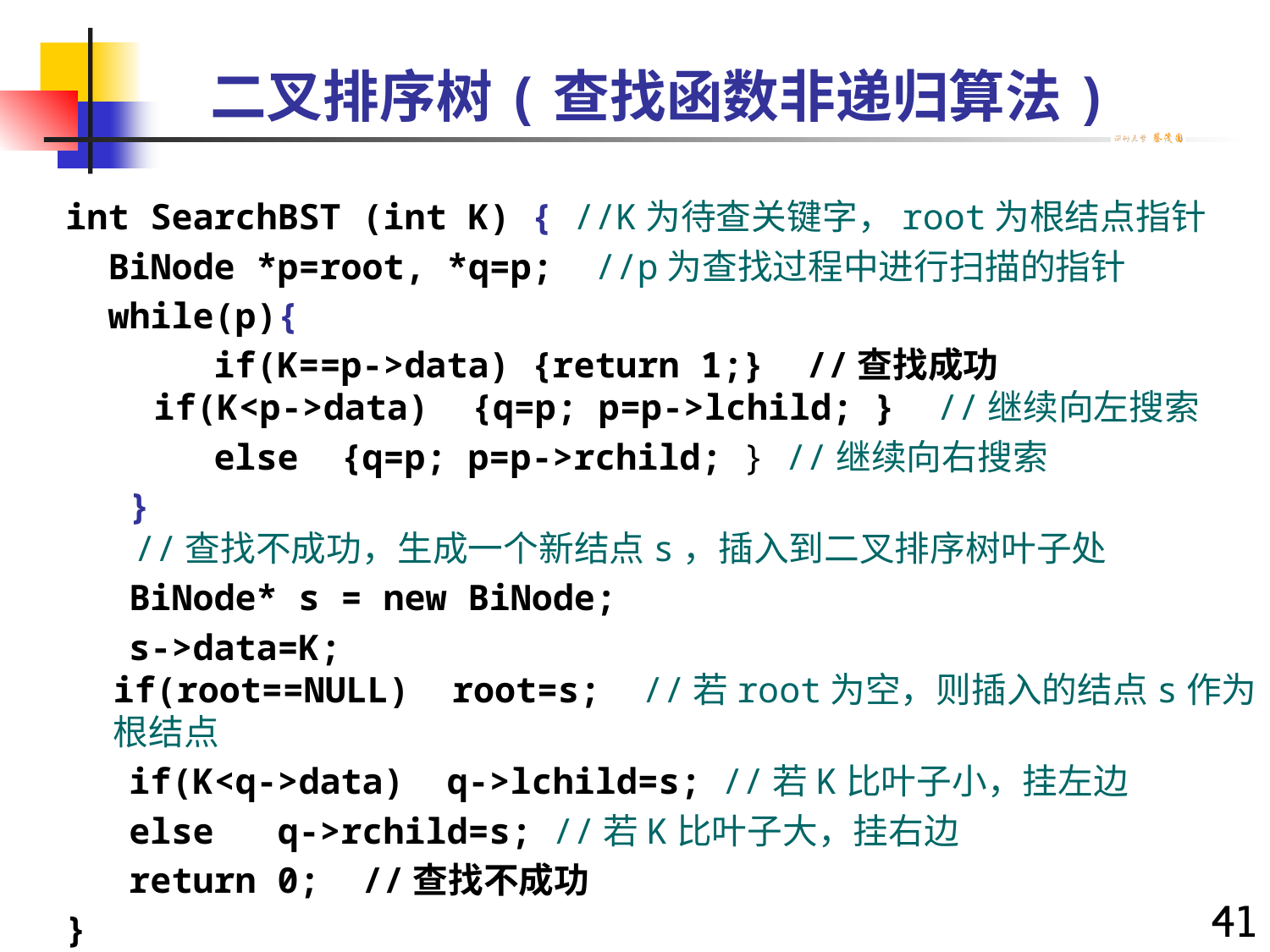

# 二叉排序树(查找函数非递归算法)
int SearchBST (int K) { //K为待查关键字，root为根结点指针
  BiNode *p=root, *q=p;  //p为查找过程中进行扫描的指针
  while(p){
       if(K==p->data) {return 1;}  //查找成功
    if(K<p->data)  {q=p; p=p->lchild; }  //继续向左搜索
       else  {q=p; p=p->rchild; } //继续向右搜索
   }
 //查找不成功，生成一个新结点s，插入到二叉排序树叶子处
   BiNode* s = new BiNode;
   s->data=K;
if(root==NULL)  root=s;  //若root为空，则插入的结点s作为根结点
   if(K<q->data)  q->lchild=s; //若K比叶子小，挂左边
   else   q->rchild=s; //若K比叶子大，挂右边
   return 0;  //查找不成功
}

41